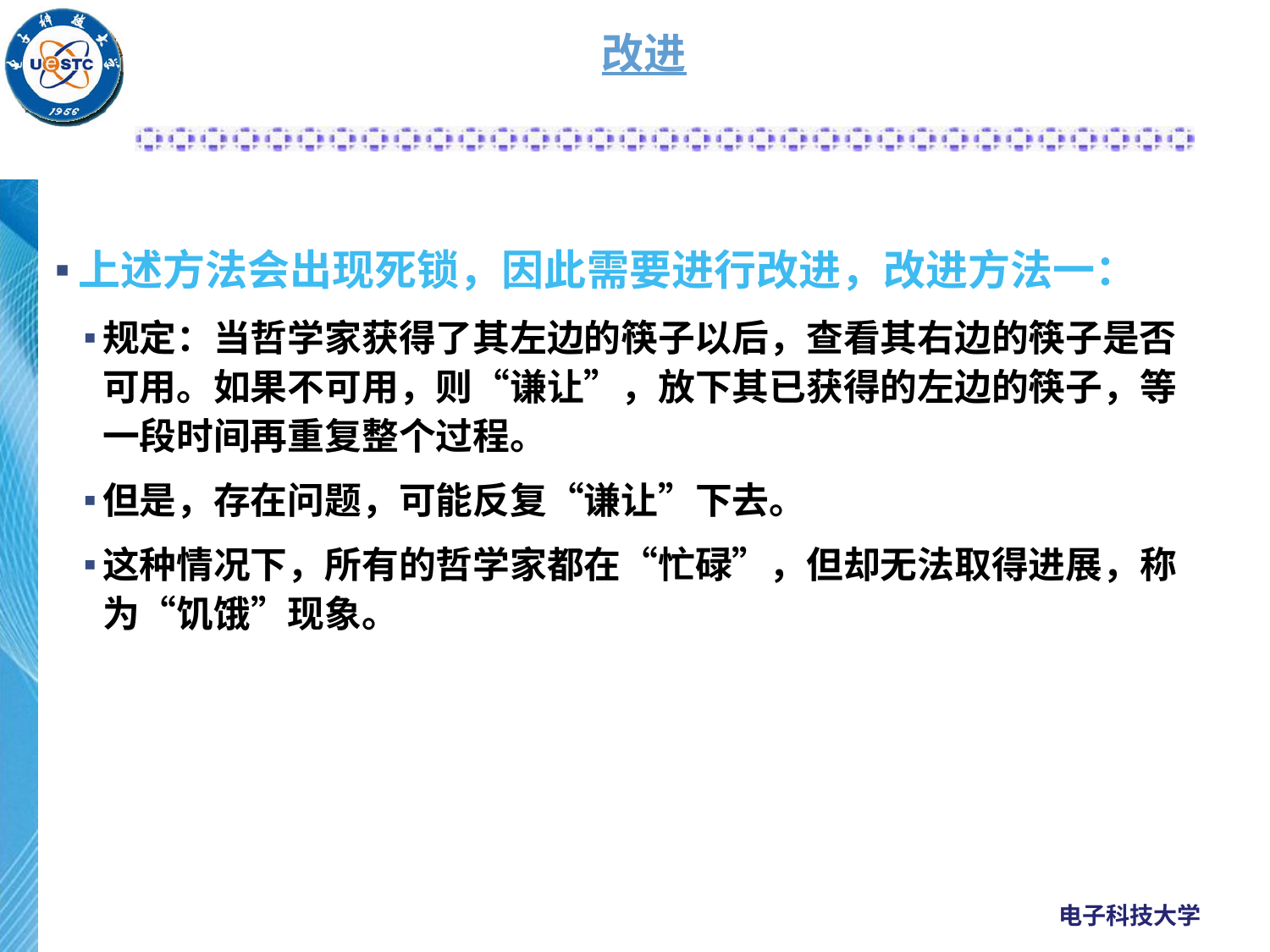

# 改进
上述方法会出现死锁，因此需要进行改进，改进方法一：
规定：当哲学家获得了其左边的筷子以后，查看其右边的筷子是否可用。如果不可用，则“谦让”，放下其已获得的左边的筷子，等一段时间再重复整个过程。
但是，存在问题，可能反复“谦让”下去。
这种情况下，所有的哲学家都在“忙碌”，但却无法取得进展，称为“饥饿”现象。